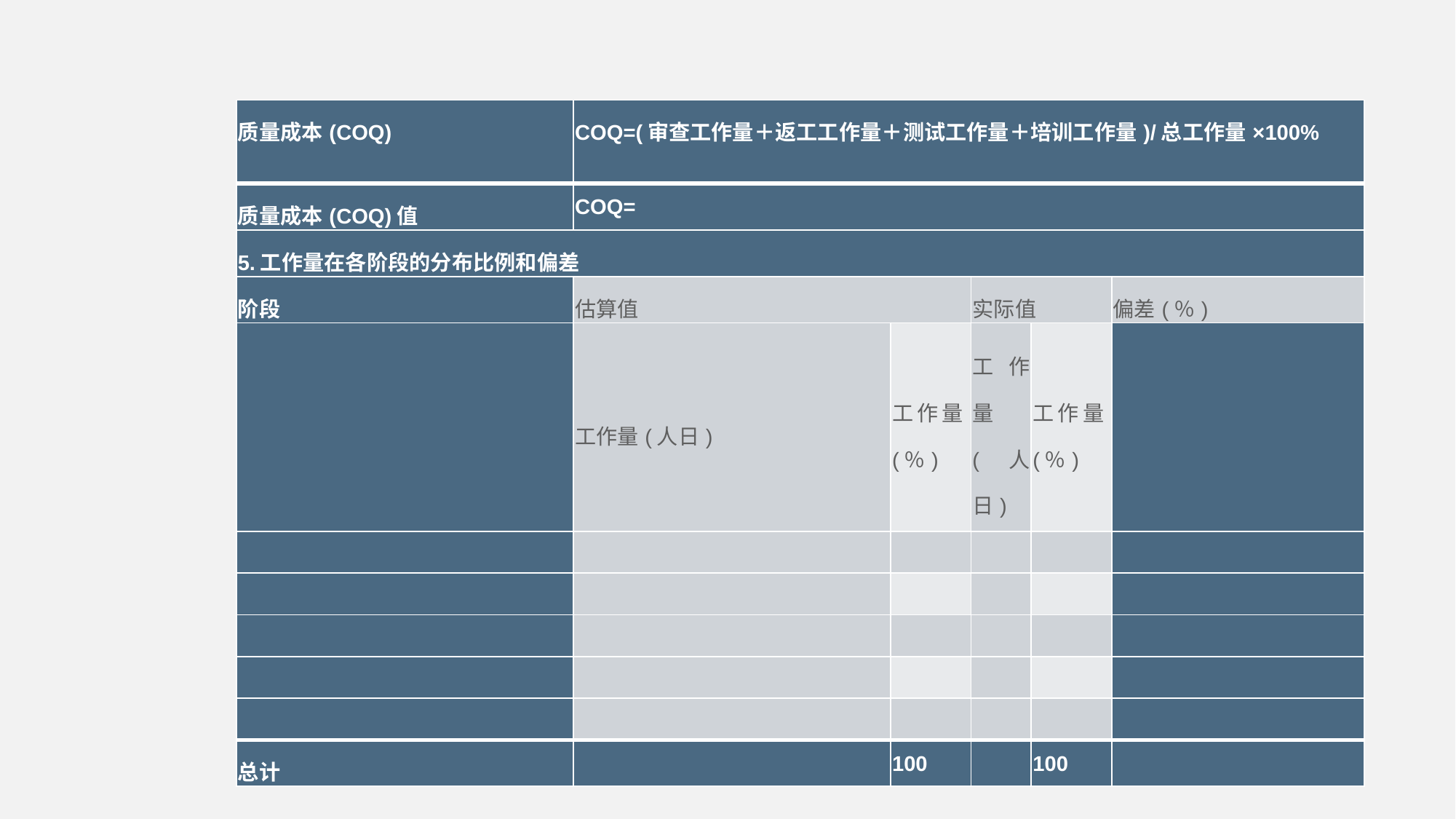

| 质量成本(COQ) | COQ=(审查工作量＋返工工作量＋测试工作量＋培训工作量)/总工作量×100% |  |  |  |  |
| --- | --- | --- | --- | --- | --- |
| 质量成本(COQ)值 | COQ= |  |  |  |  |
| 5.工作量在各阶段的分布比例和偏差 |  |  |  |  |  |
| 阶段 | 估算值 |  | 实际值 |  | 偏差(％) |
|  | 工作量(人日) | 工作量(％) | 工作量(人日) | 工作量(％) |  |
|  |  |  |  |  |  |
|  |  |  |  |  |  |
|  |  |  |  |  |  |
|  |  |  |  |  |  |
|  |  |  |  |  |  |
| 总计 |  | 100 |  | 100 |  |